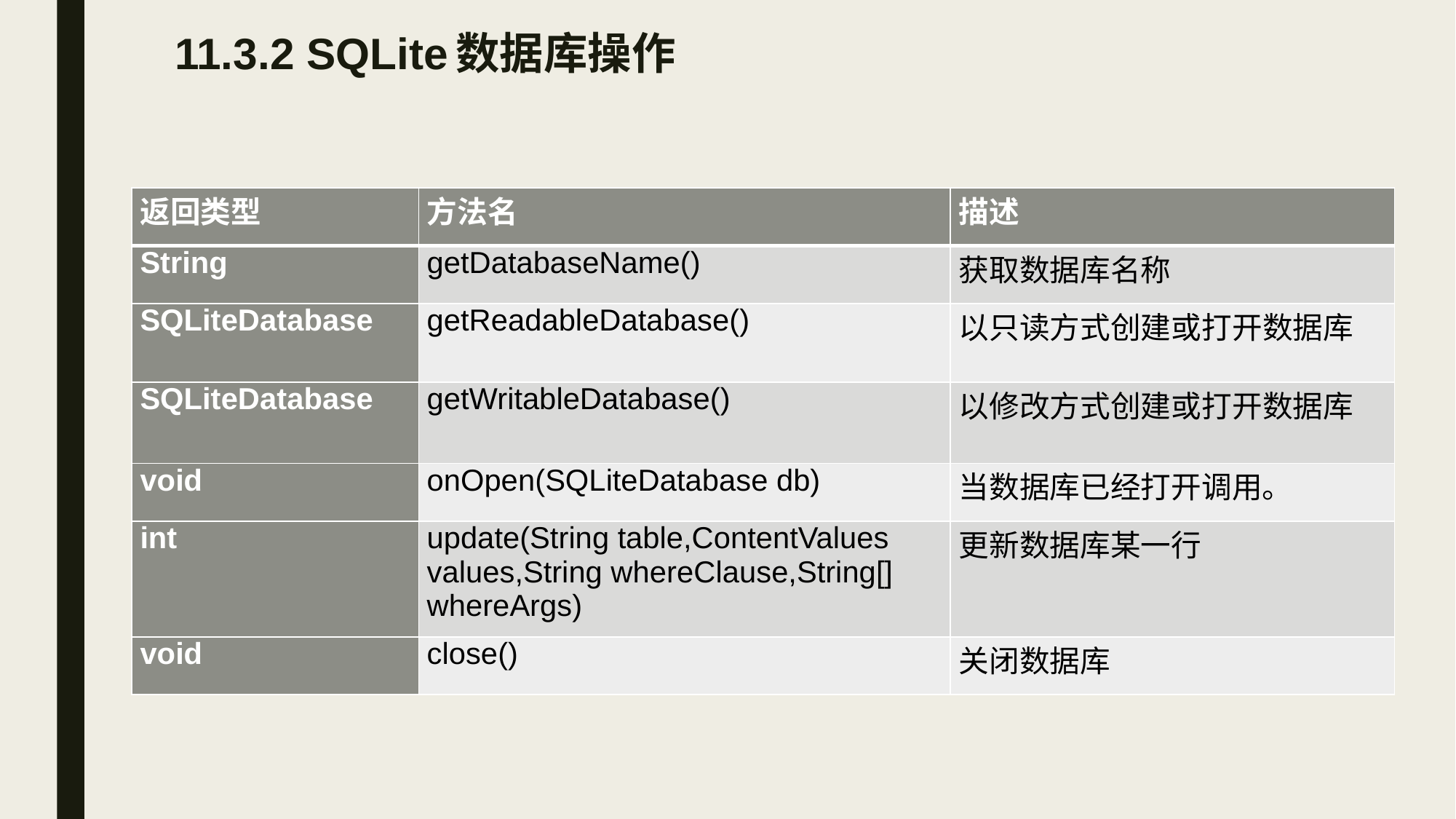

# 11.3.2 SQLite数据库操作
| 返回类型 | 方法名 | 描述 |
| --- | --- | --- |
| String | getDatabaseName() | 获取数据库名称 |
| SQLiteDatabase | getReadableDatabase() | 以只读方式创建或打开数据库 |
| SQLiteDatabase | getWritableDatabase() | 以修改方式创建或打开数据库 |
| void | onOpen(SQLiteDatabase db) | 当数据库已经打开调用。 |
| int | update(String table,ContentValues values,String whereClause,String[] whereArgs) | 更新数据库某一行 |
| void | close() | 关闭数据库 |